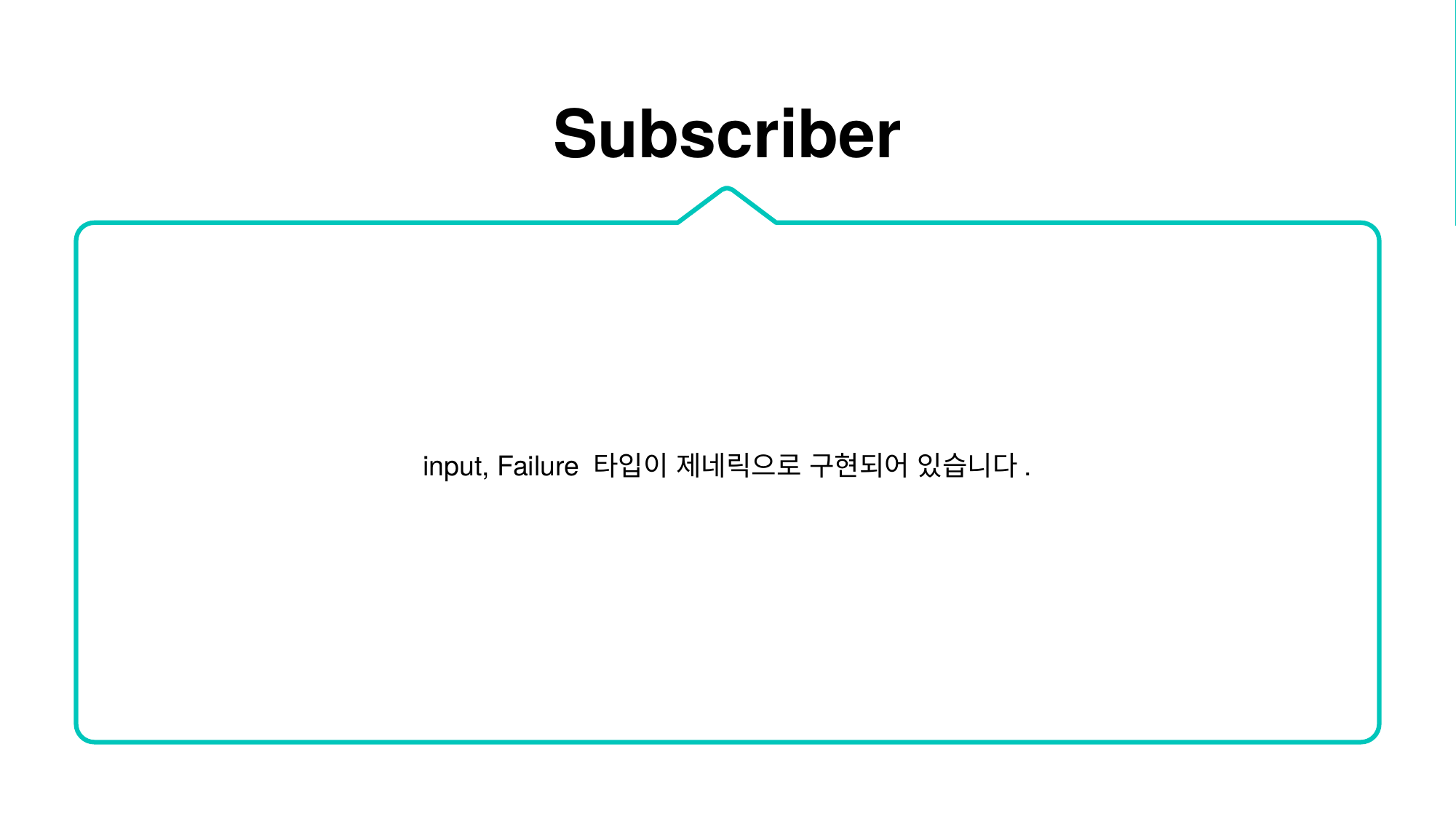

Subscriber

input, Failure 타입이 제네릭으로 구현되어 있습니다.